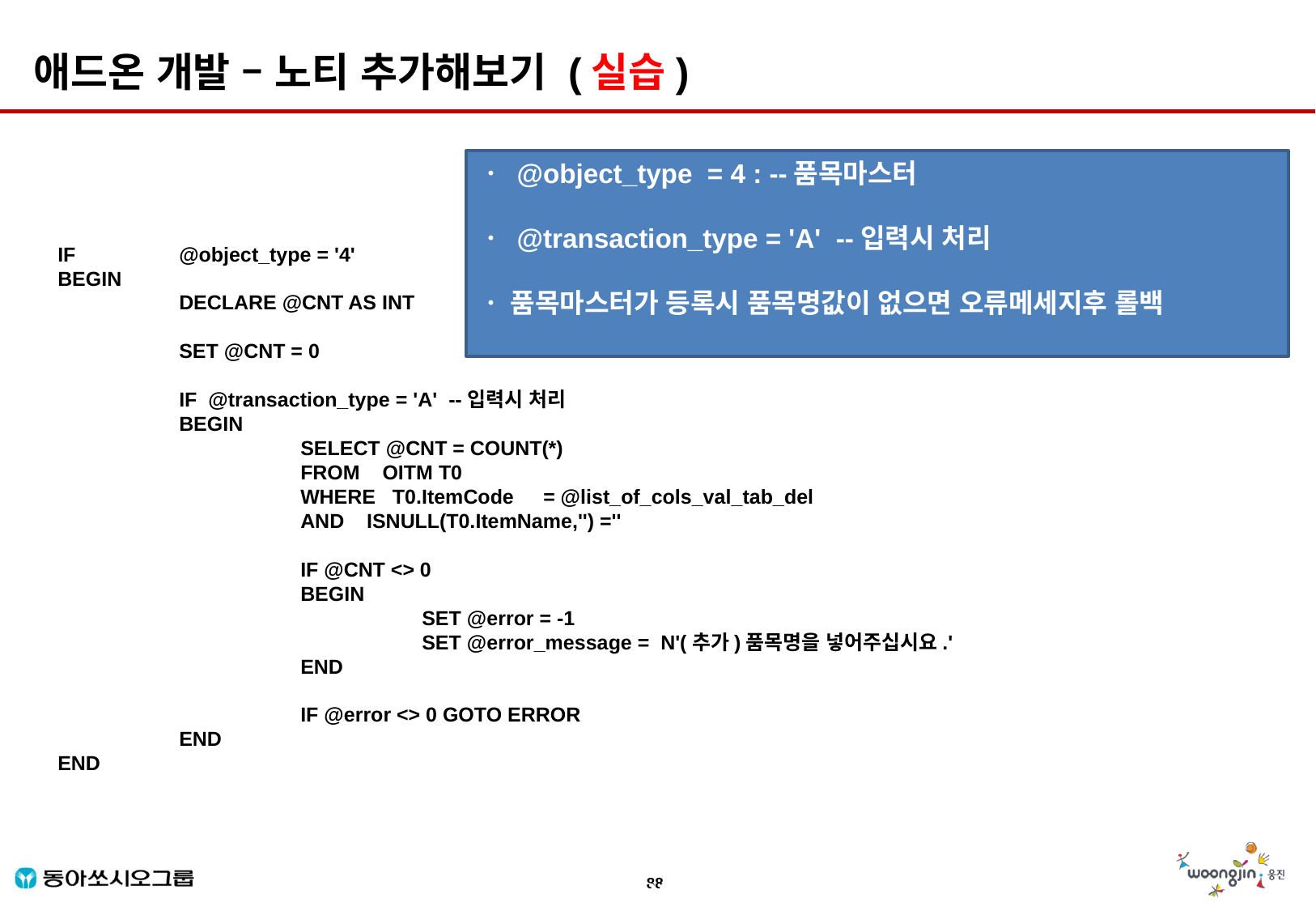

애드온 개발 – 노티 추가해보기 (실습)
ㆍ @object_type  = 4 : --품목마스터

ㆍ @transaction_type = 'A'  --입력시 처리

ㆍ 품목마스터가 등록시 품목명값이 없으면 오류메세지후 롤백

IF	@object_type = '4'
BEGIN
	DECLARE @CNT AS INT

	SET @CNT = 0

	IF  @transaction_type = 'A'  --입력시 처리
	BEGIN
		SELECT @CNT = COUNT(*)
		FROM    OITM T0
		WHERE   T0.ItemCode	= @list_of_cols_val_tab_del
		AND    ISNULL(T0.ItemName,'') =''

		IF @CNT <> 0
		BEGIN
			SET @error = -1
			SET @error_message =  N'(추가)품목명을 넣어주십시요.'
		END

		IF @error <> 0 GOTO ERROR
	END
END